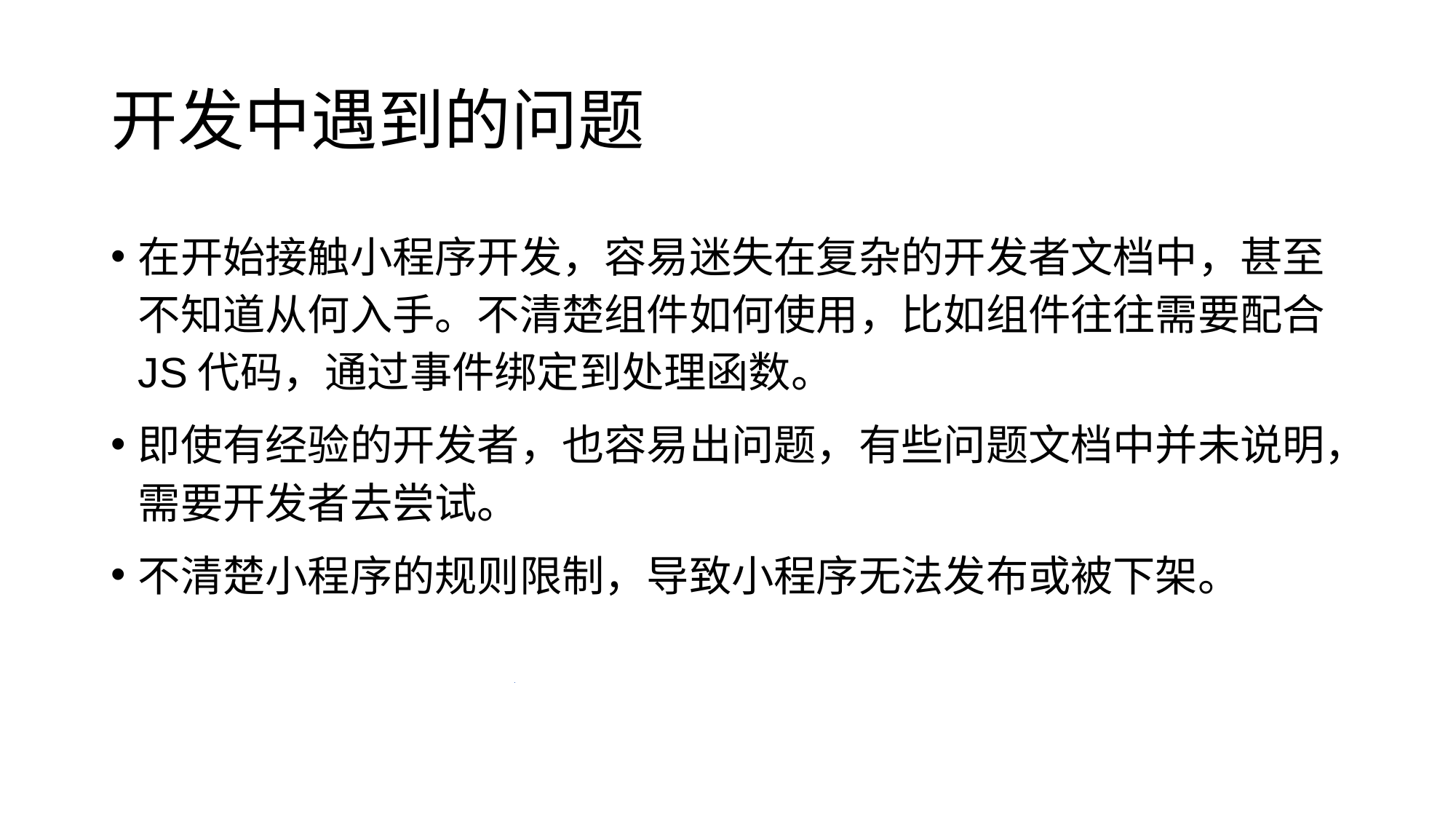

# 开发中遇到的问题
在开始接触小程序开发，容易迷失在复杂的开发者文档中，甚至不知道从何入手。不清楚组件如何使用，比如组件往往需要配合JS代码，通过事件绑定到处理函数。
即使有经验的开发者，也容易出问题，有些问题文档中并未说明，需要开发者去尝试。
不清楚小程序的规则限制，导致小程序无法发布或被下架。